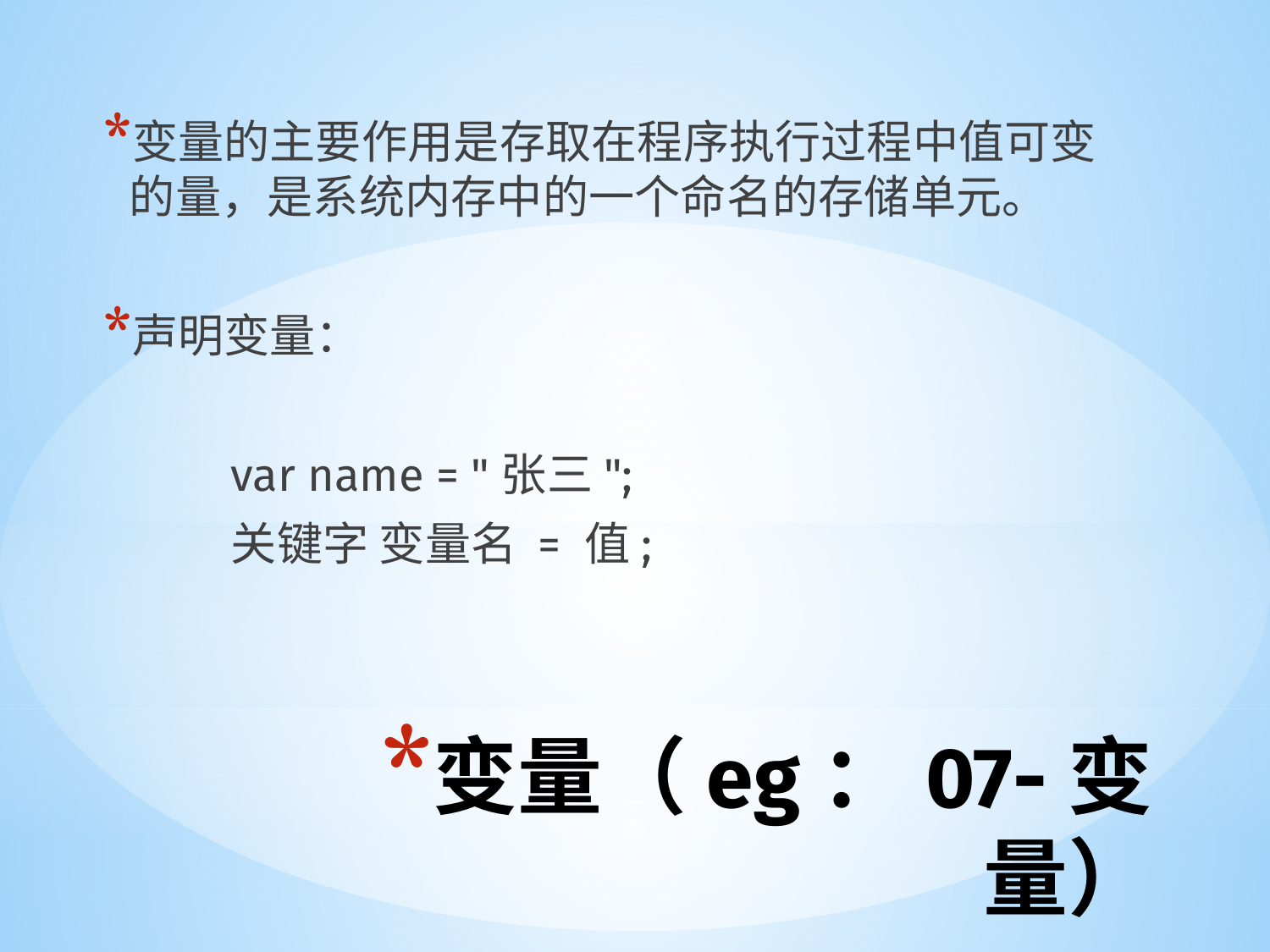

变量的主要作用是存取在程序执行过程中值可变的量，是系统内存中的一个命名的存储单元。

声明变量：

	var name = "张三";
	关键字 变量名 = 值;
# 变量（eg：07-变量）